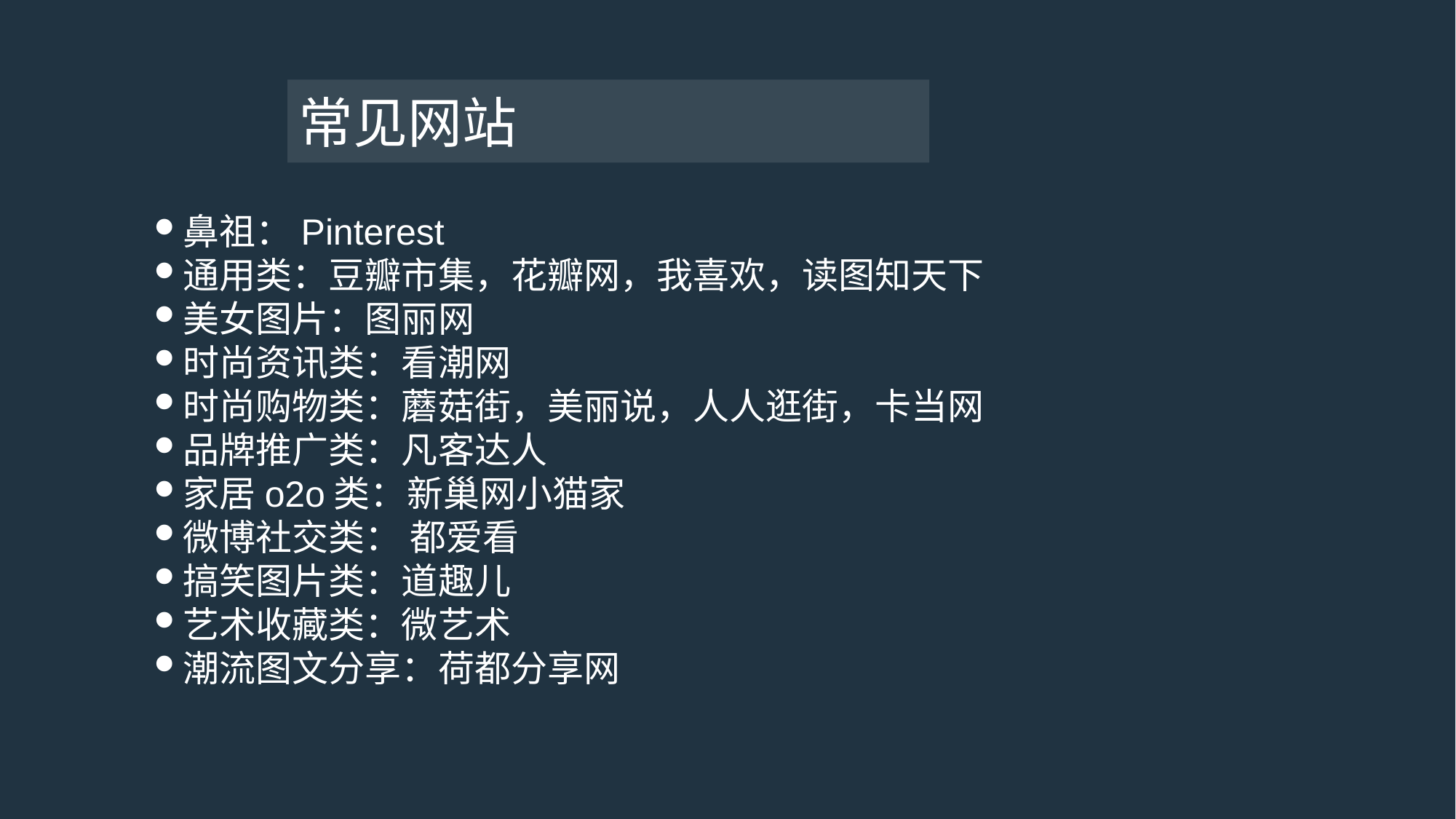

# 常见网站
鼻祖：Pinterest
通用类：豆瓣市集，花瓣网，我喜欢，读图知天下
美女图片：图丽网
时尚资讯类：看潮网
时尚购物类：蘑菇街，美丽说，人人逛街，卡当网
品牌推广类：凡客达人
家居o2o类：新巢网小猫家
微博社交类： 都爱看
搞笑图片类：道趣儿
艺术收藏类：微艺术
潮流图文分享：荷都分享网